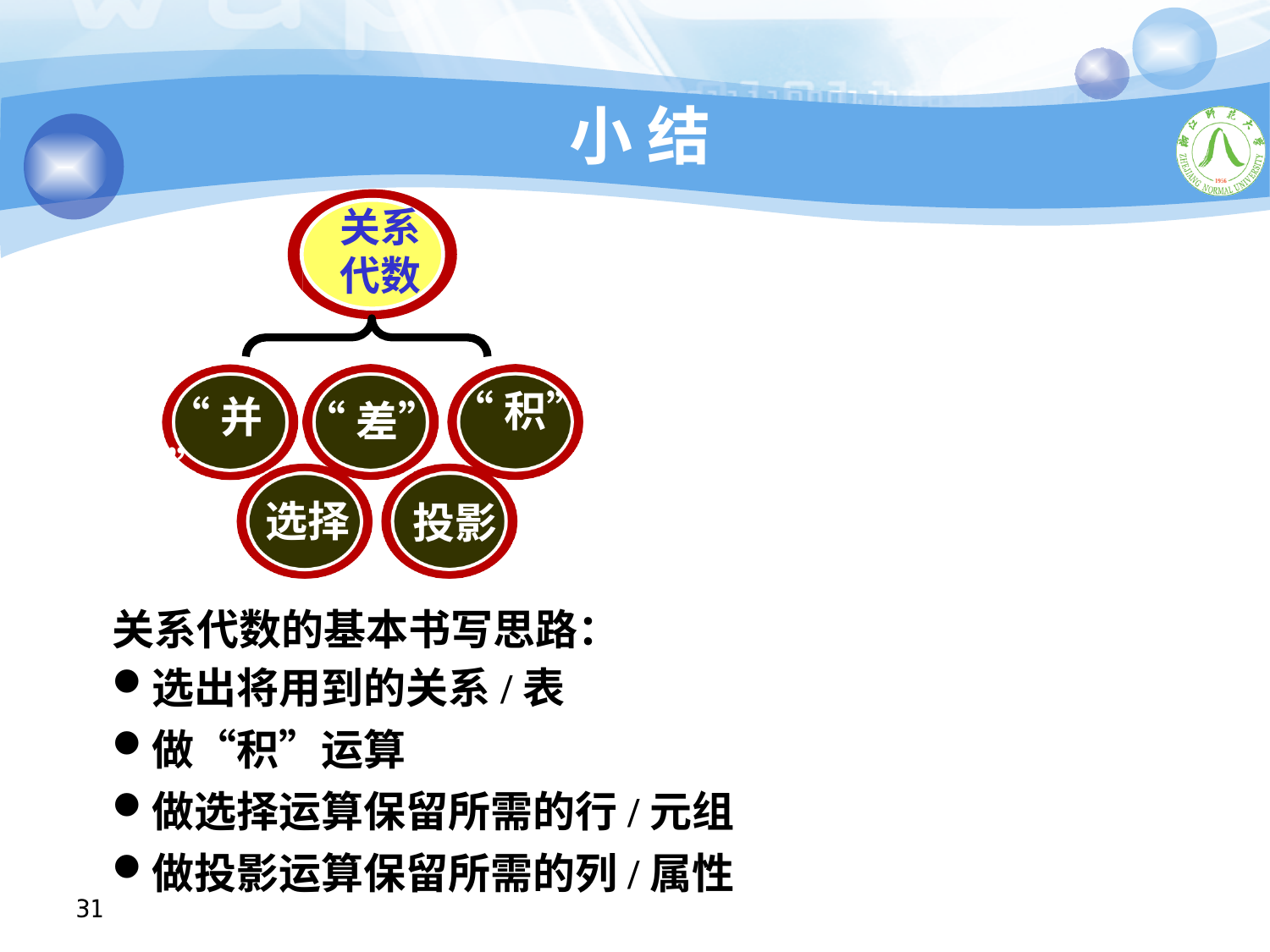

# 小 结

关系 代数

“积”
“并”
“差”
选择
投影
关系代数的基本书写思路：
选出将用到的关系/表
做“积”运算
做选择运算保留所需的行/元组
做投影运算保留所需的列/属性
31